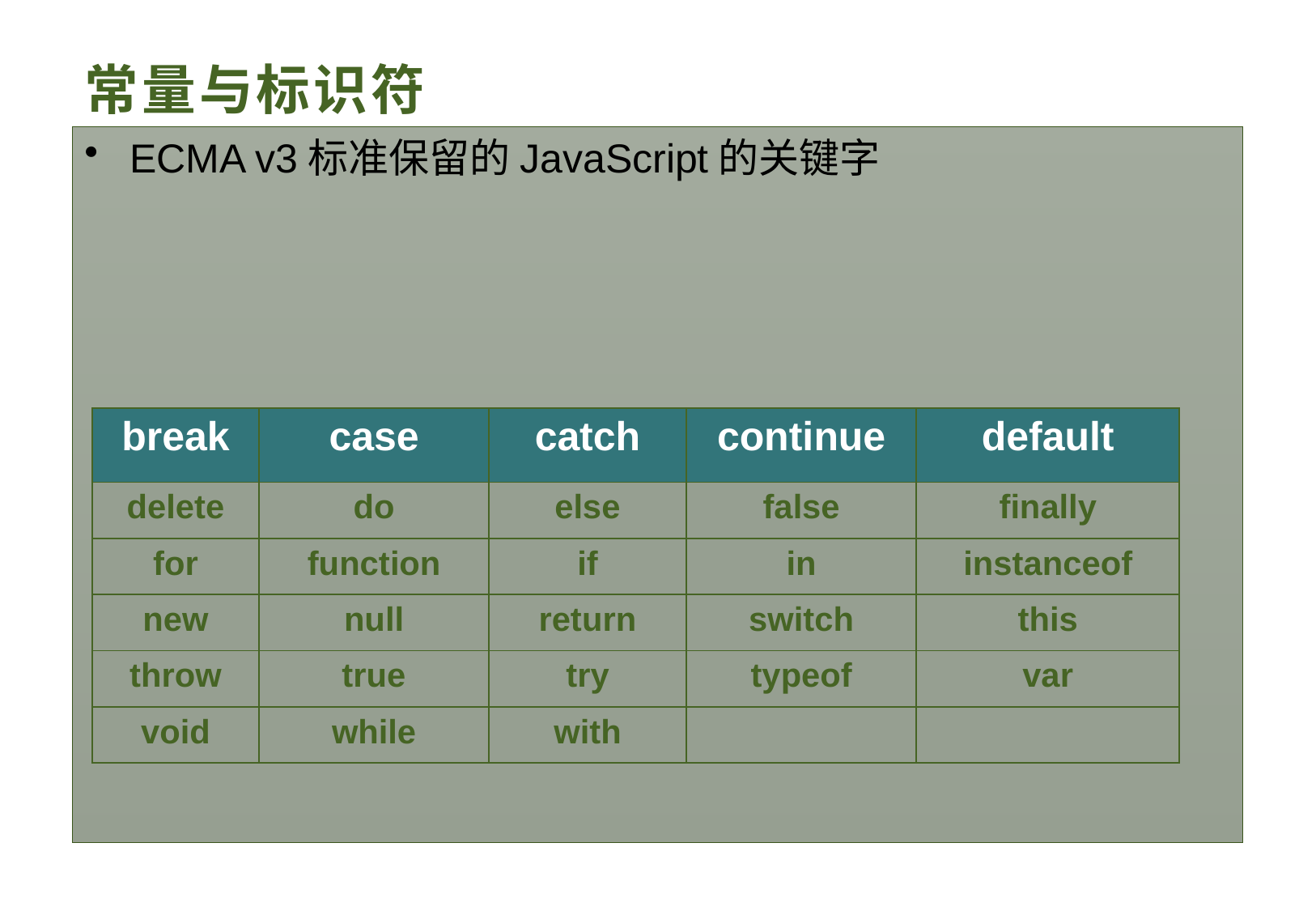

# 常量与标识符
ECMA v3标准保留的JavaScript的关键字
| break | case | catch | continue | default |
| --- | --- | --- | --- | --- |
| delete | do | else | false | finally |
| for | function | if | in | instanceof |
| new | null | return | switch | this |
| throw | true | try | typeof | var |
| void | while | with |  |  |